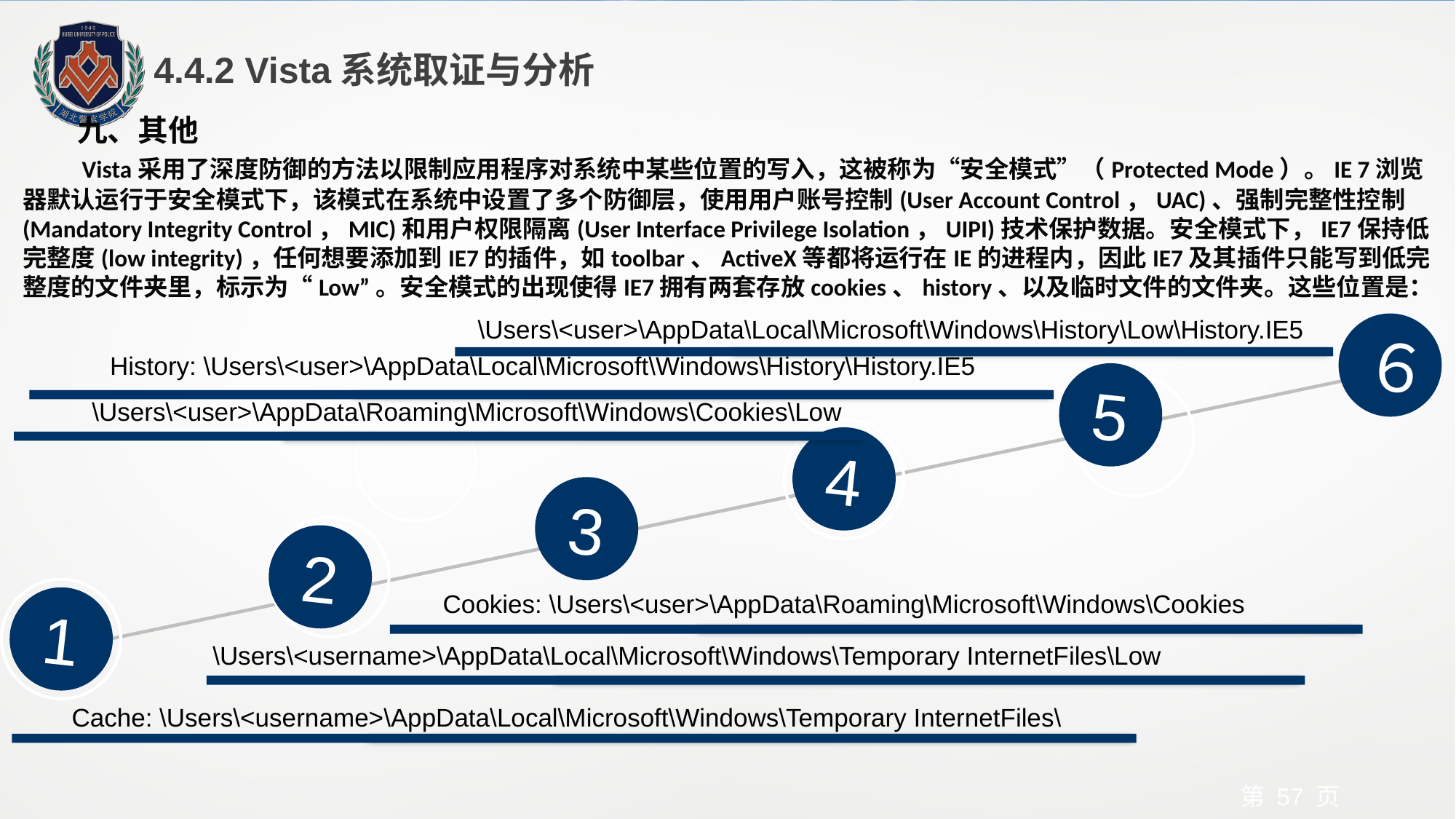

4.4.2 Vista系统取证与分析
　　九、其他
         Vista采用了深度防御的方法以限制应用程序对系统中某些位置的写入，这被称为“安全模式”（Protected Mode）。IE 7浏览器默认运行于安全模式下，该模式在系统中设置了多个防御层，使用用户账号控制(User Account Control，UAC)、强制完整性控制(Mandatory Integrity Control，MIC)和用户权限隔离(User Interface Privilege Isolation，UIPI)技术保护数据。安全模式下，IE7保持低完整度(low integrity)，任何想要添加到IE7的插件，如toolbar、ActiveX等都将运行在IE的进程内，因此IE7及其插件只能写到低完整度的文件夹里，标示为“Low”。安全模式的出现使得IE7拥有两套存放cookies、history、以及临时文件的文件夹。这些位置是：
\Users\<user>\AppData\Local\Microsoft\Windows\History\Low\History.IE5

６
History: \Users\<user>\AppData\Local\Microsoft\Windows\History\History.IE5

5

\Users\<user>\AppData\Roaming\Microsoft\Windows\Cookies\Low

3

4

2

1
Cookies: \Users\<user>\AppData\Roaming\Microsoft\Windows\Cookies

\Users\<username>\AppData\Local\Microsoft\Windows\Temporary InternetFiles\Low

Cache: \Users\<username>\AppData\Local\Microsoft\Windows\Temporary InternetFiles\